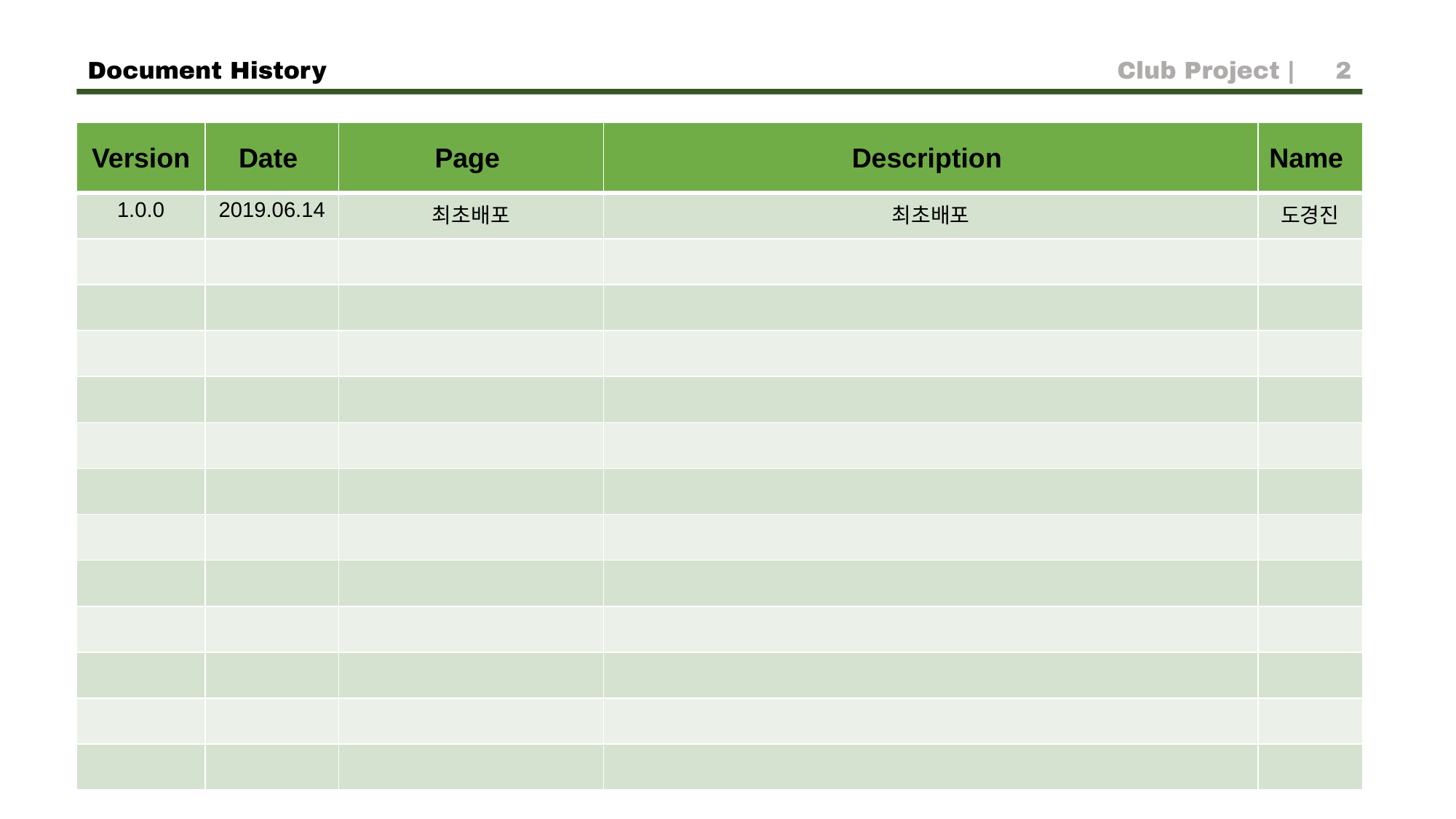

Document History
Club Project | 	2

| Version | Date | Page | Description | Name |
| --- | --- | --- | --- | --- |
| 1.0.0 | 2019.06.14 | 최초배포 | 최초배포 | 도경진 |
|  |  |  |  |  |
|  |  |  |  |  |
|  |  |  |  |  |
|  |  |  |  |  |
|  |  |  |  |  |
|  |  |  |  |  |
|  |  |  |  |  |
|  |  |  |  |  |
|  |  |  |  |  |
|  |  |  |  |  |
|  |  |  |  |  |
|  |  |  |  |  |